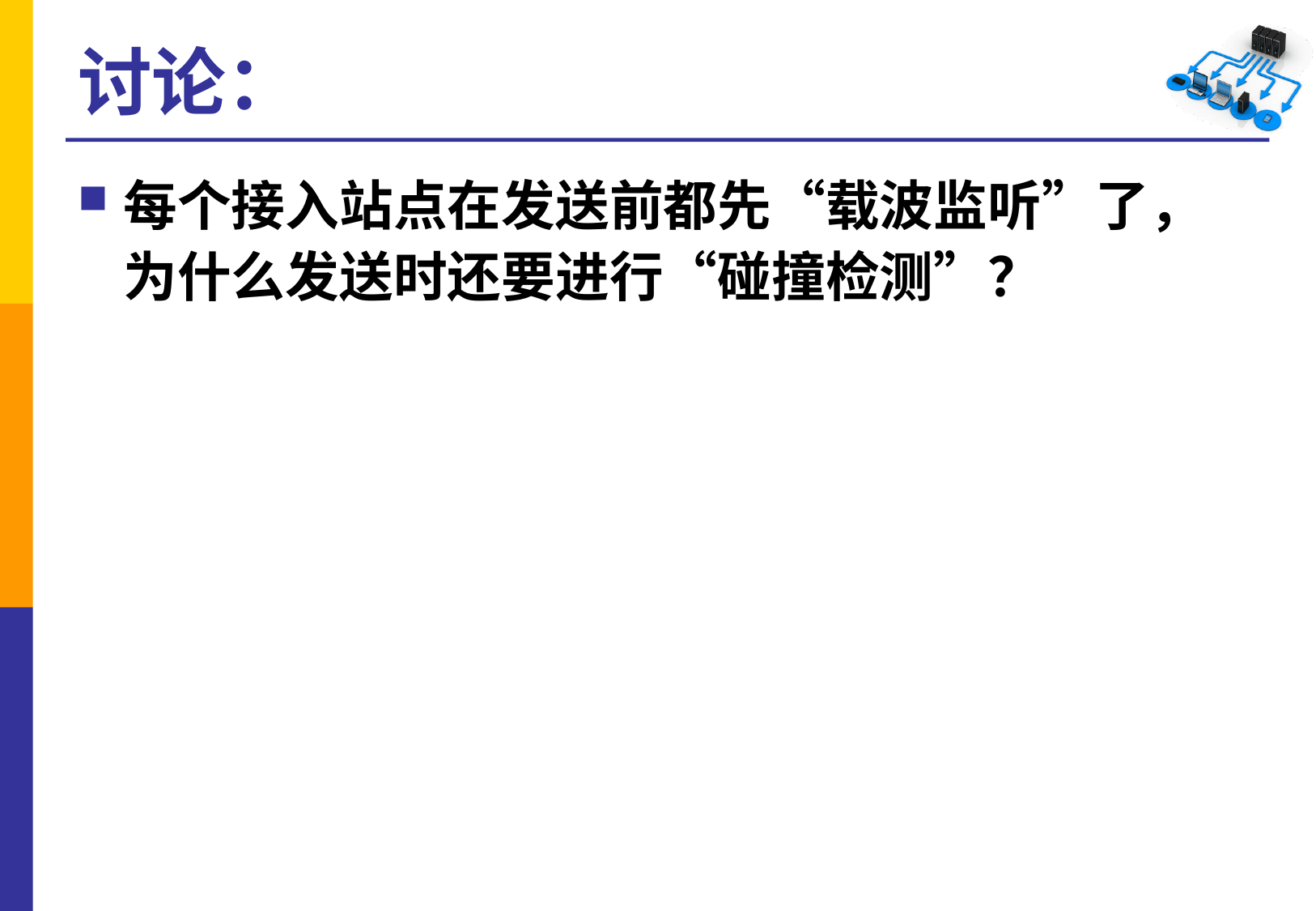

# 讨论：
每个接入站点在发送前都先“载波监听”了，为什么发送时还要进行“碰撞检测”？